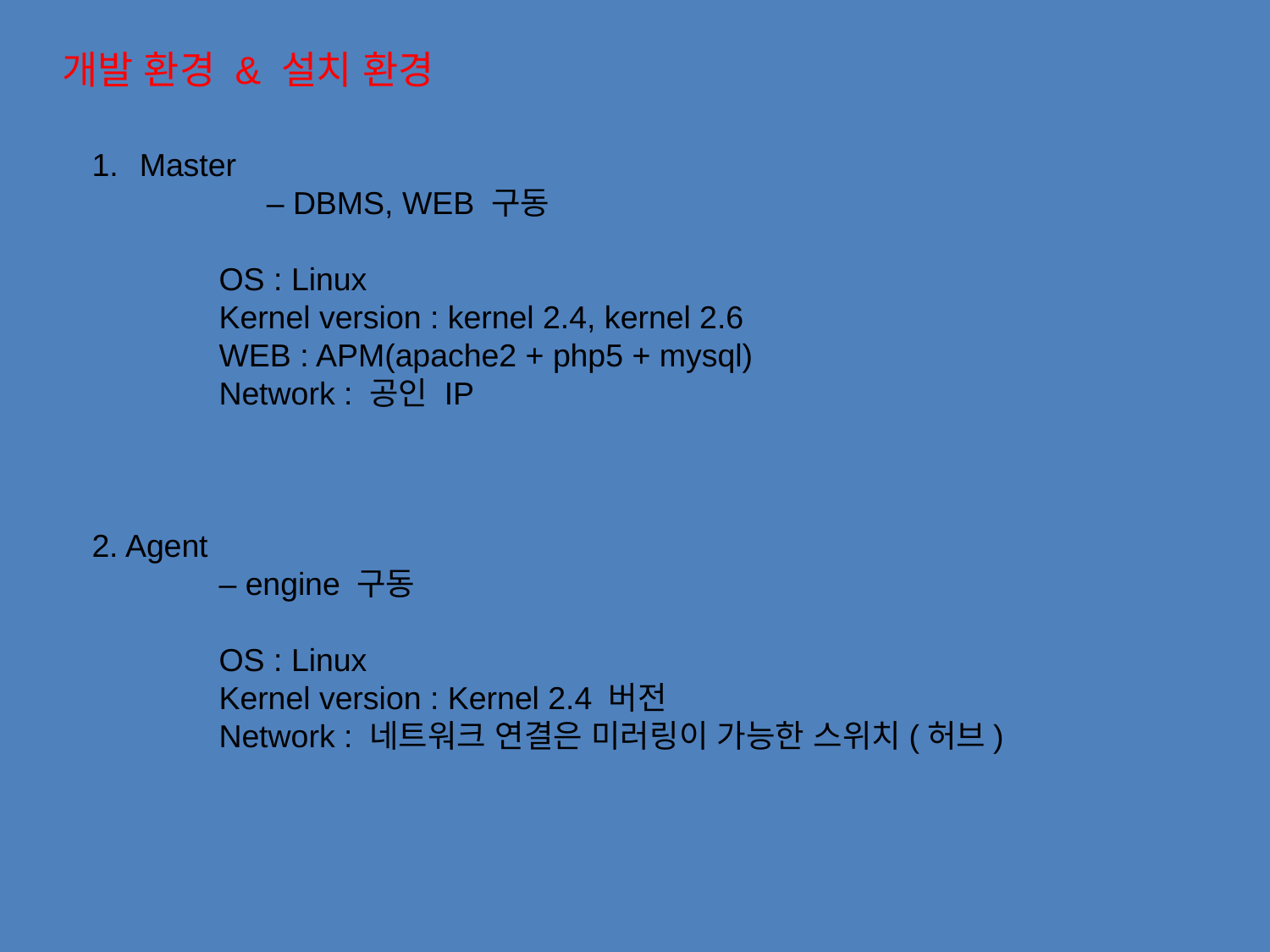

개발 환경 & 설치 환경
Master
		– DBMS, WEB 구동

	OS : Linux
	Kernel version : kernel 2.4, kernel 2.6
	WEB : APM(apache2 + php5 + mysql)
	Network : 공인 IP

2. Agent
	– engine 구동

	OS : Linux
	Kernel version : Kernel 2.4 버전
	Network : 네트워크 연결은 미러링이 가능한 스위치(허브)